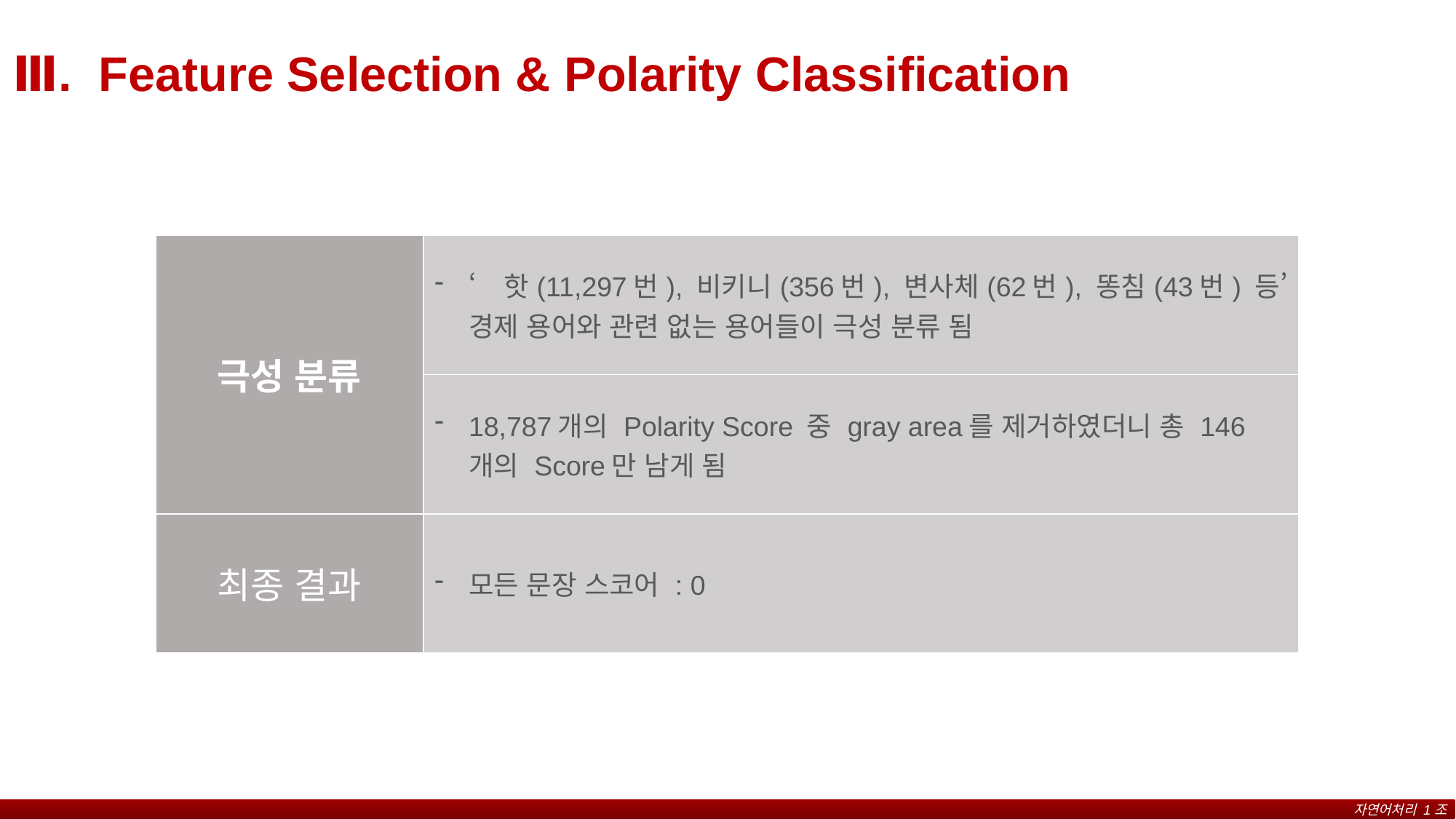

Ⅲ.  Feature Selection & Polarity Classification
| 극성 분류 | ‘핫(11,297번), 비키니(356번), 변사체(62번), 똥침(43번) 등’ 경제 용어와 관련 없는 용어들이 극성 분류 됨 |
| --- | --- |
|  | 18,787개의 Polarity Score 중 gray area를 제거하였더니 총 146개의 Score만 남게 됨 |
| 최종 결과 | 모든 문장 스코어 : 0 |
자연어처리 1조